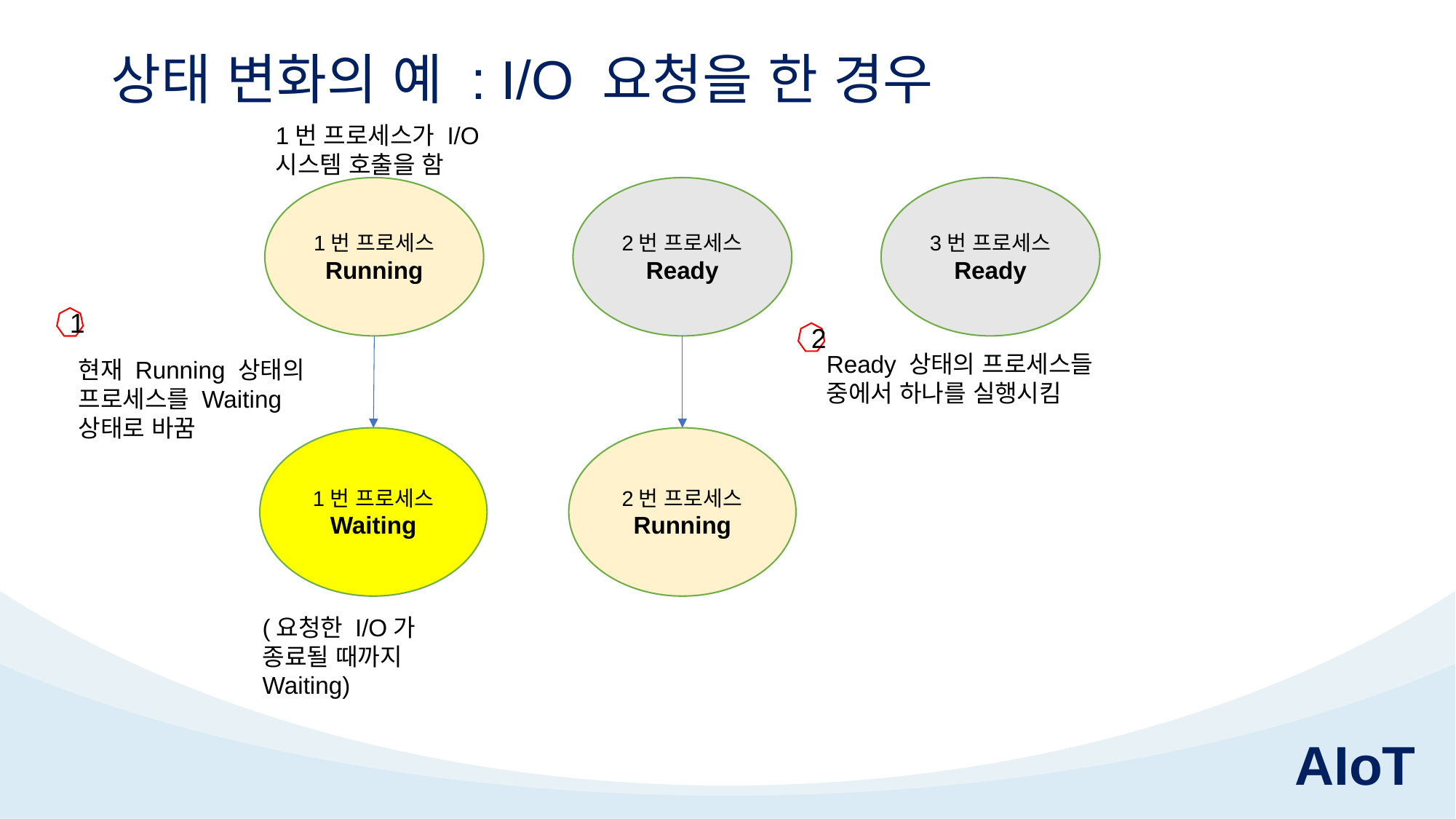

# 상태 변화의 예 : I/O 요청을 한 경우
1번 프로세스가 I/O 시스템 호출을 함
1번 프로세스
Running
2번 프로세스
Ready
3번 프로세스
Ready
1
2
Ready 상태의 프로세스들 중에서 하나를 실행시킴
현재 Running 상태의 프로세스를 Waiting 상태로 바꿈
2번 프로세스
Running
1번 프로세스
Waiting
(요청한 I/O가 종료될 때까지 Waiting)